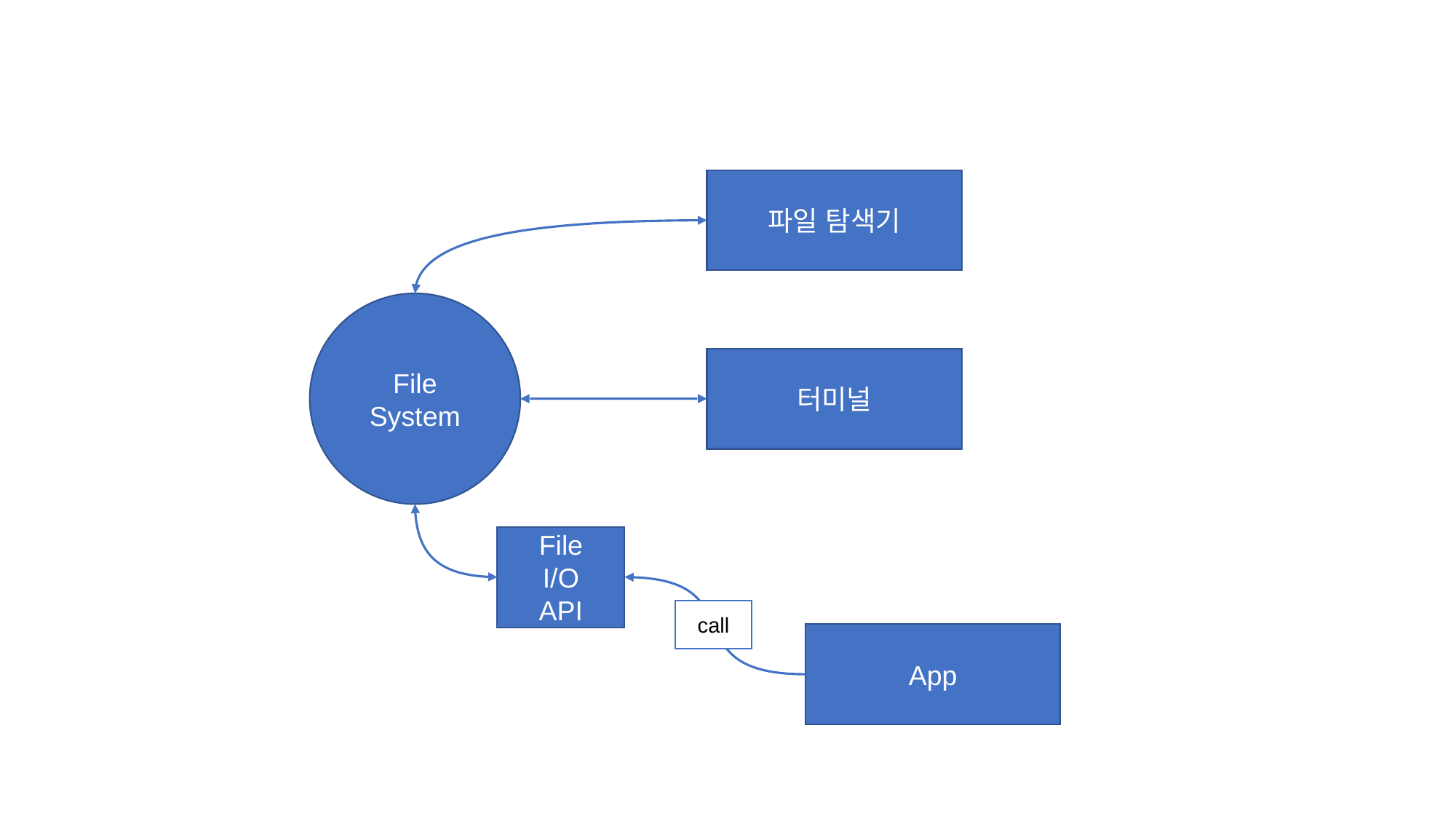

파일 탐색기
File
System
터미널
File
I/O
API
call
App